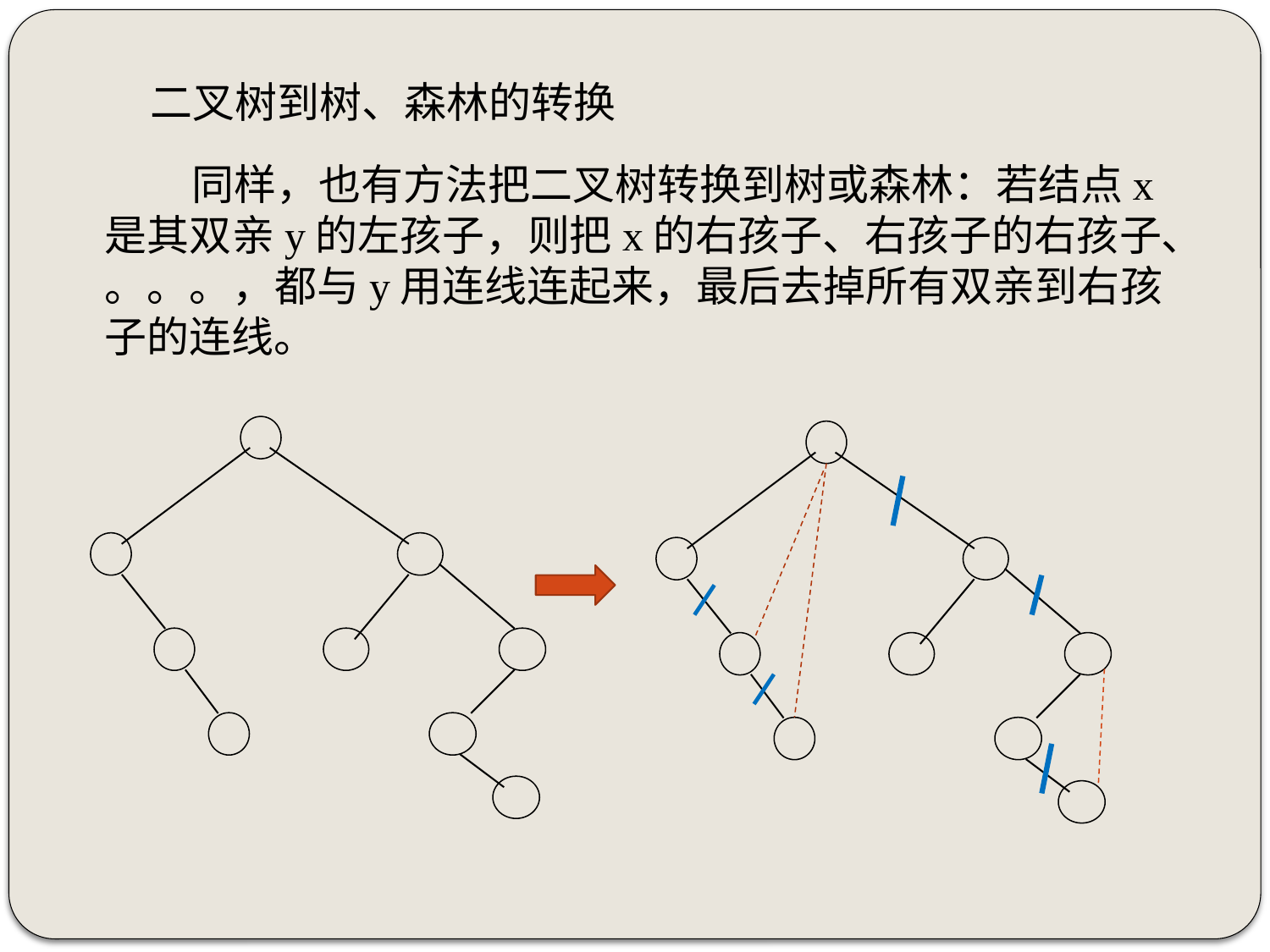

二叉树到树、森林的转换
        同样，也有方法把二叉树转换到树或森林：若结点x
是其双亲y的左孩子，则把x的右孩子、右孩子的右孩子、
。。。，都与y用连线连起来，最后去掉所有双亲到右孩
子的连线。